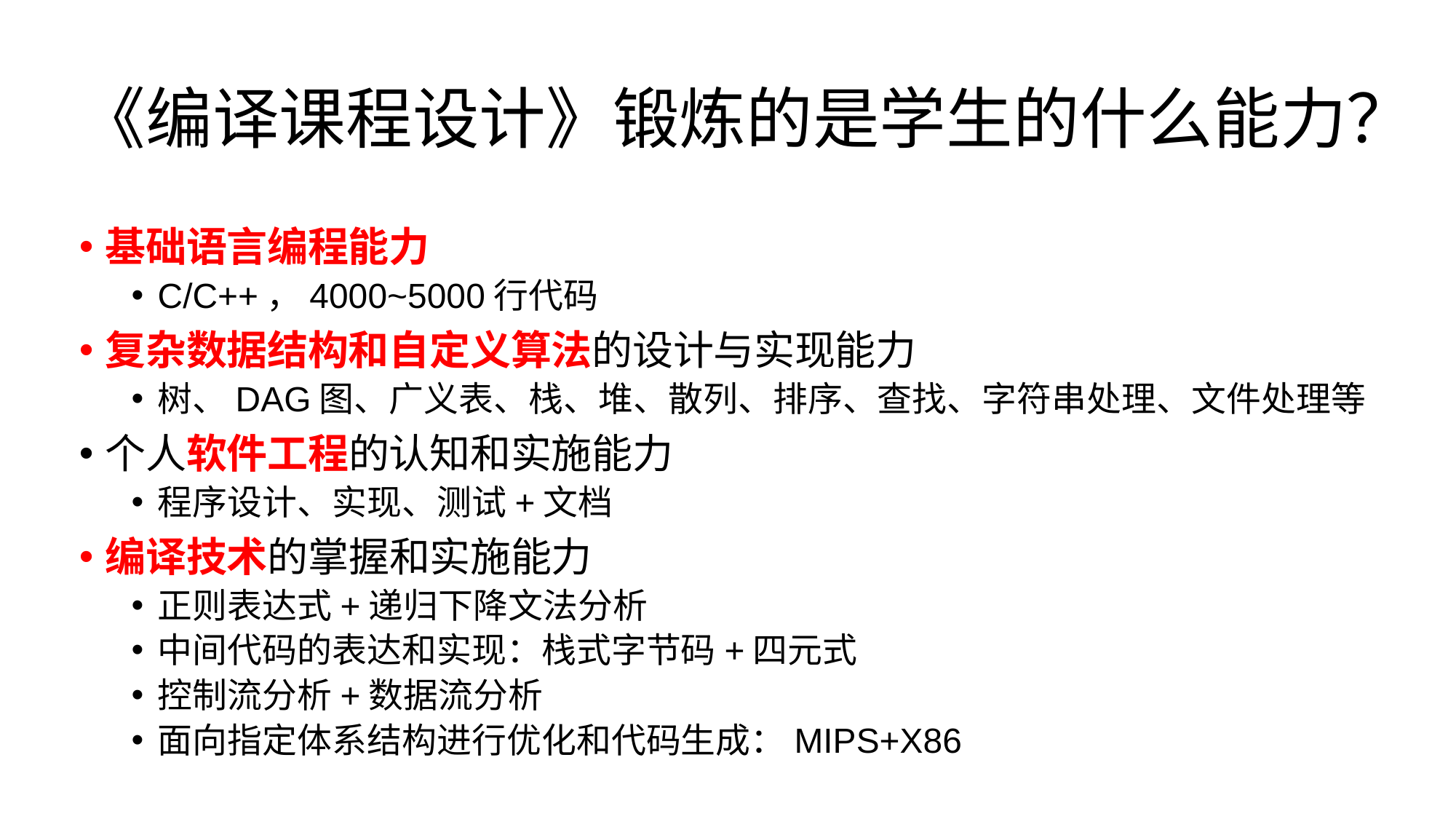

# 《编译课程设计》锻炼的是学生的什么能力？
基础语言编程能力
C/C++，4000~5000行代码
复杂数据结构和自定义算法的设计与实现能力
树、DAG图、广义表、栈、堆、散列、排序、查找、字符串处理、文件处理等
个人软件工程的认知和实施能力
程序设计、实现、测试+文档
编译技术的掌握和实施能力
正则表达式+递归下降文法分析
中间代码的表达和实现：栈式字节码+四元式
控制流分析+数据流分析
面向指定体系结构进行优化和代码生成：MIPS+X86